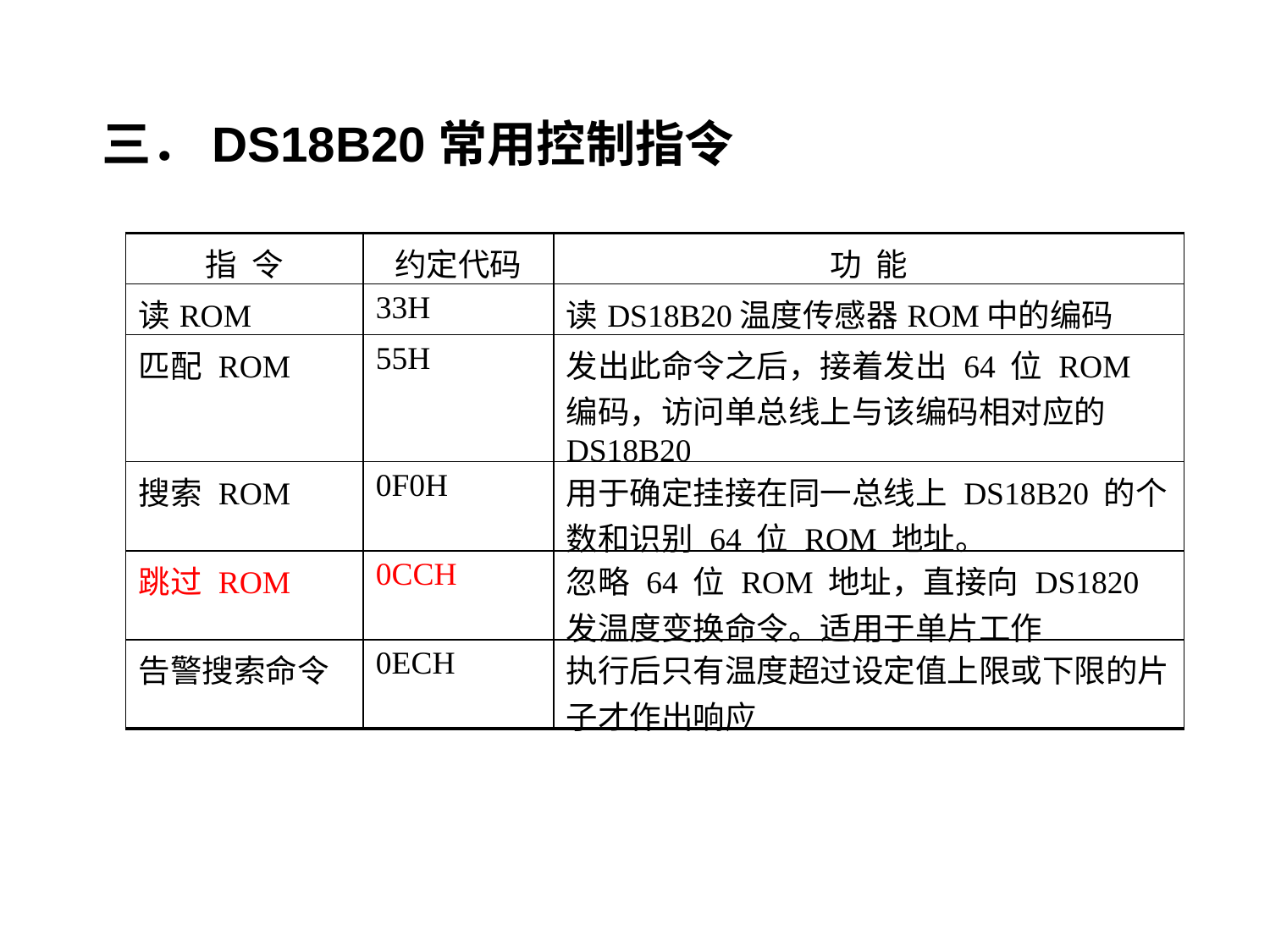

三．DS18B20常用控制指令
| 指 令 | 约定代码 | 功 能 |
| --- | --- | --- |
| 读ROM | 33H | 读DS18B20温度传感器ROM中的编码 |
| 匹配 ROM | 55H | 发出此命令之后，接着发出 64 位 ROM 编码，访问单总线上与该编码相对应的 DS18B20 |
| 搜索 ROM | 0F0H | 用于确定挂接在同一总线上 DS18B20 的个数和识别 64 位 ROM 地址。 |
| 跳过 ROM | 0CCH | 忽略 64 位 ROM 地址，直接向 DS1820 发温度变换命令。适用于单片工作 |
| 告警搜索命令 | 0ECH | 执行后只有温度超过设定值上限或下限的片子才作出响应 |